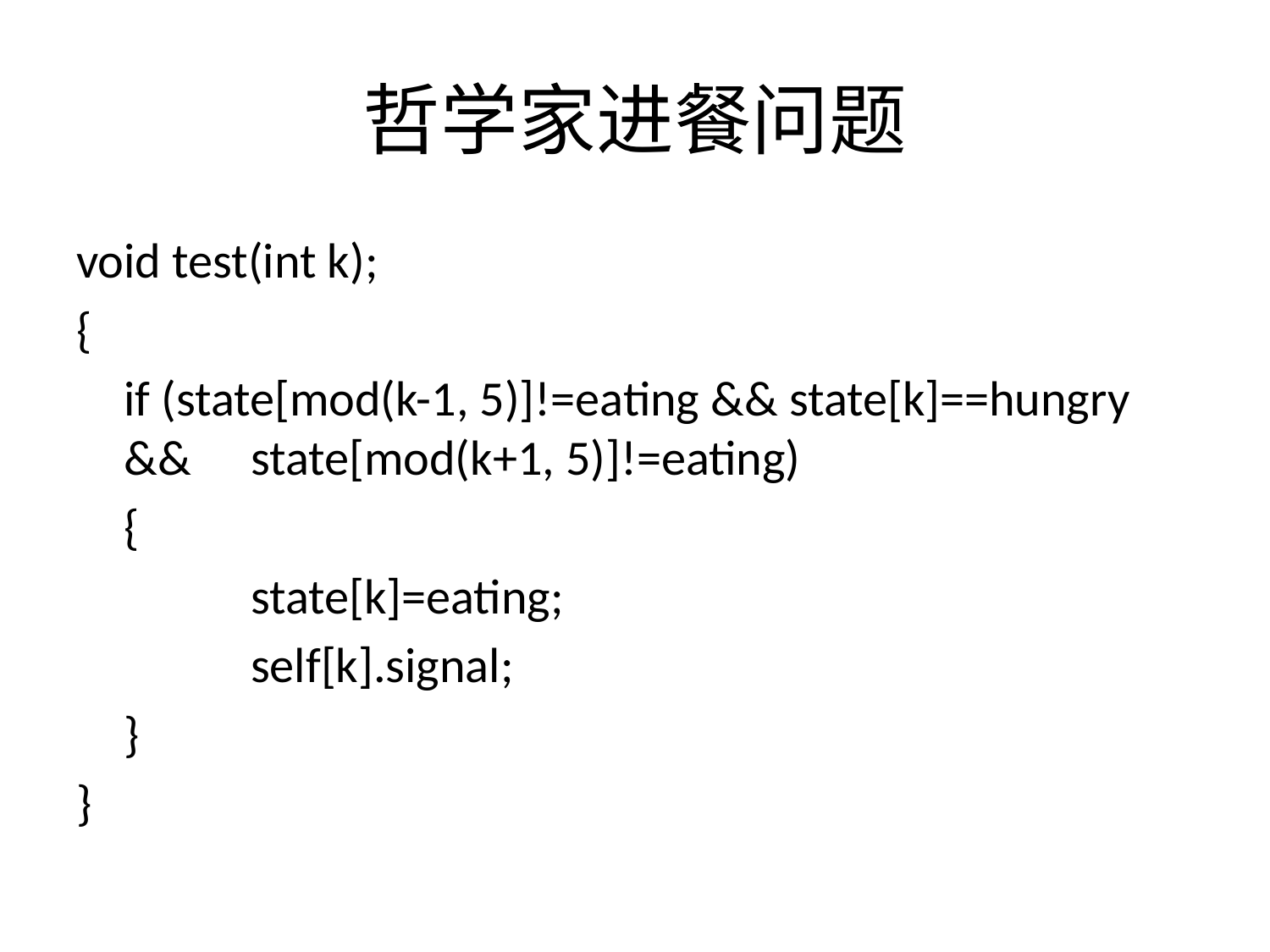

# 哲学家进餐问题
void test(int k);
{
	if (state[mod(k-1, 5)]!=eating && state[k]==hungry && 	state[mod(k+1, 5)]!=eating)
	{
		state[k]=eating;
		self[k].signal;
	}
}